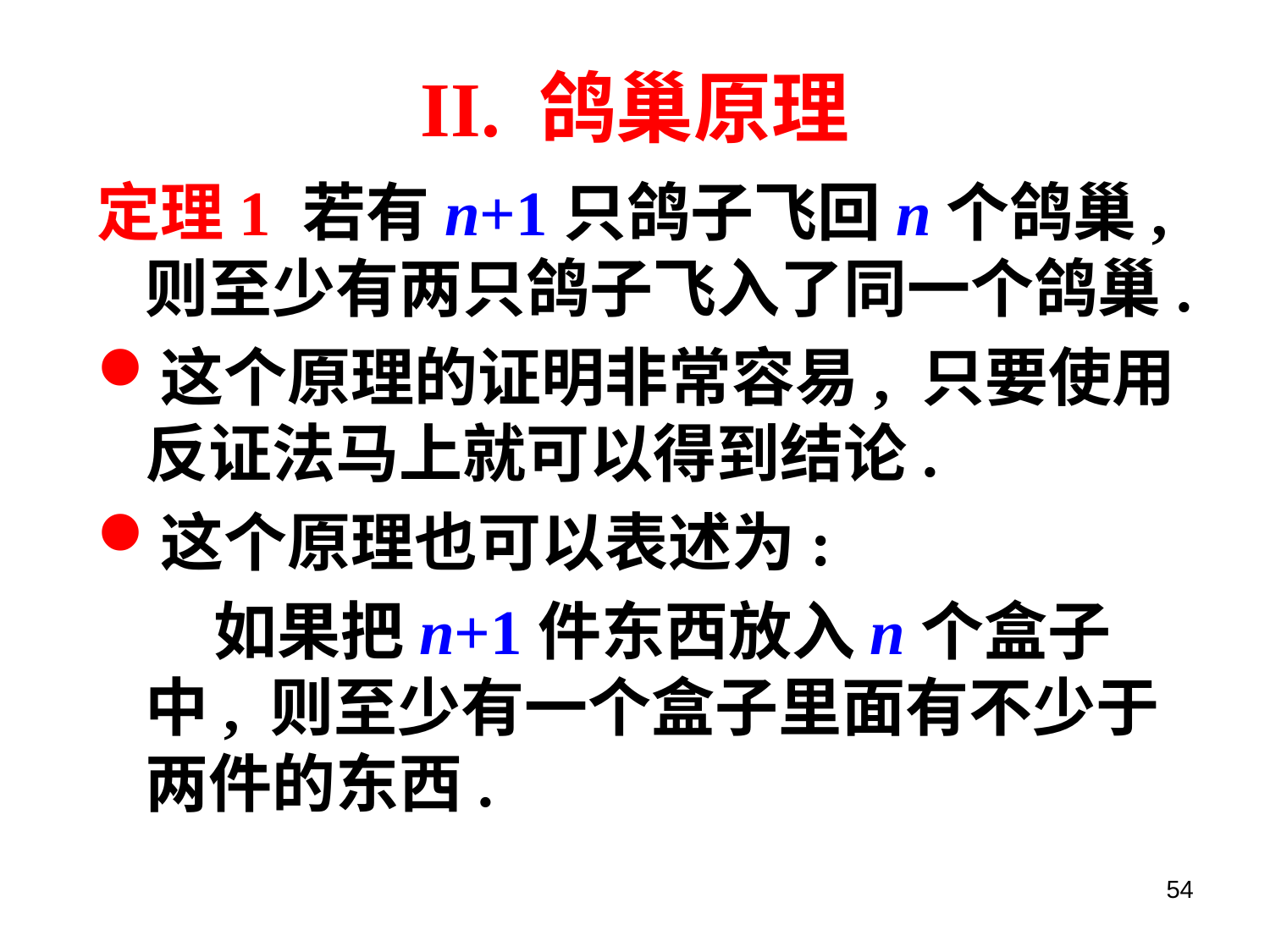

# II. 鸽巢原理
定理1 若有n+1只鸽子飞回n个鸽巢,则至少有两只鸽子飞入了同一个鸽巢.
这个原理的证明非常容易, 只要使用反证法马上就可以得到结论.
这个原理也可以表述为:
       如果把n+1件东西放入n个盒子中, 则至少有一个盒子里面有不少于两件的东西.
54